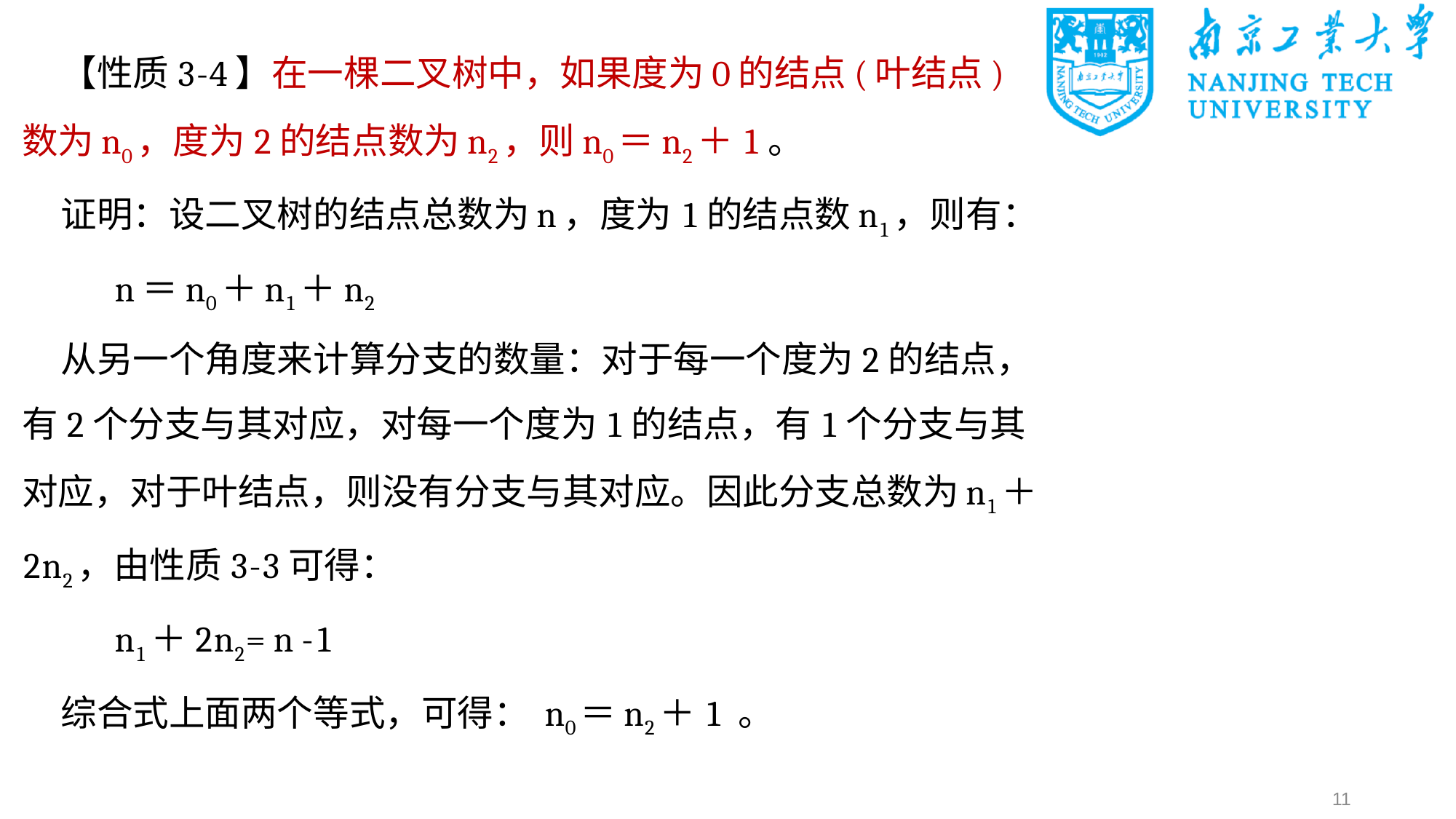

【性质3-4】在一棵二叉树中，如果度为0的结点(叶结点)数为n0，度为2的结点数为n2，则n0＝n2＋1。
证明：设二叉树的结点总数为n，度为1的结点数n1，则有：
   	n＝n0＋n1＋n2
从另一个角度来计算分支的数量：对于每一个度为2的结点，有2个分支与其对应，对每一个度为1的结点，有1个分支与其对应，对于叶结点，则没有分支与其对应。因此分支总数为n1＋2n2，由性质3-3可得：
	n1＋2n2= n -1
综合式上面两个等式，可得： n0＝n2＋1 。
11